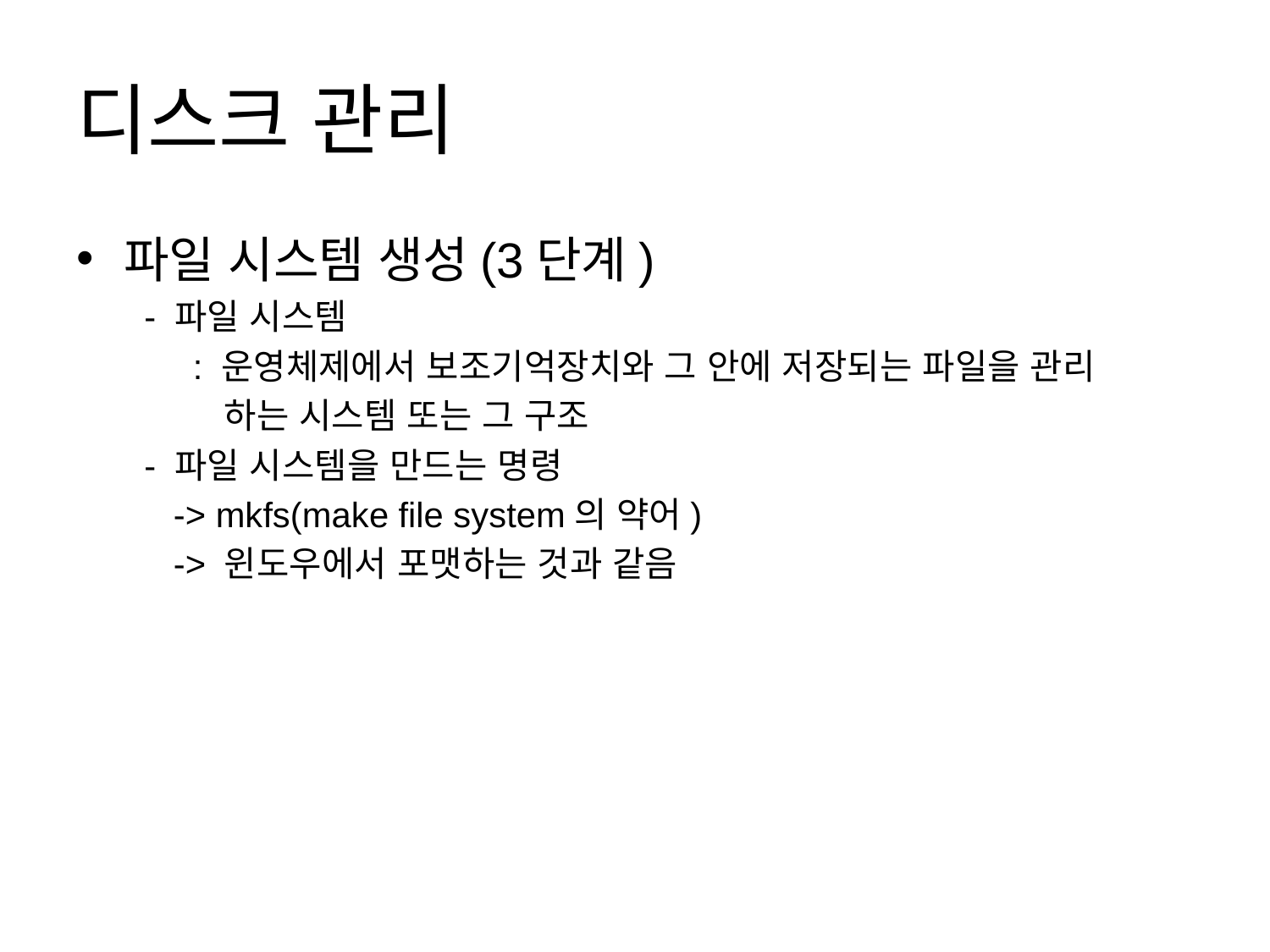

# 디스크 관리
파일 시스템 생성(3단계)
       - 파일 시스템
            : 운영체제에서 보조기억장치와 그 안에 저장되는 파일을 관리
              하는 시스템 또는 그 구조
       - 파일 시스템을 만드는 명령
          -> mkfs(make file system의 약어)
          -> 윈도우에서 포맷하는 것과 같음